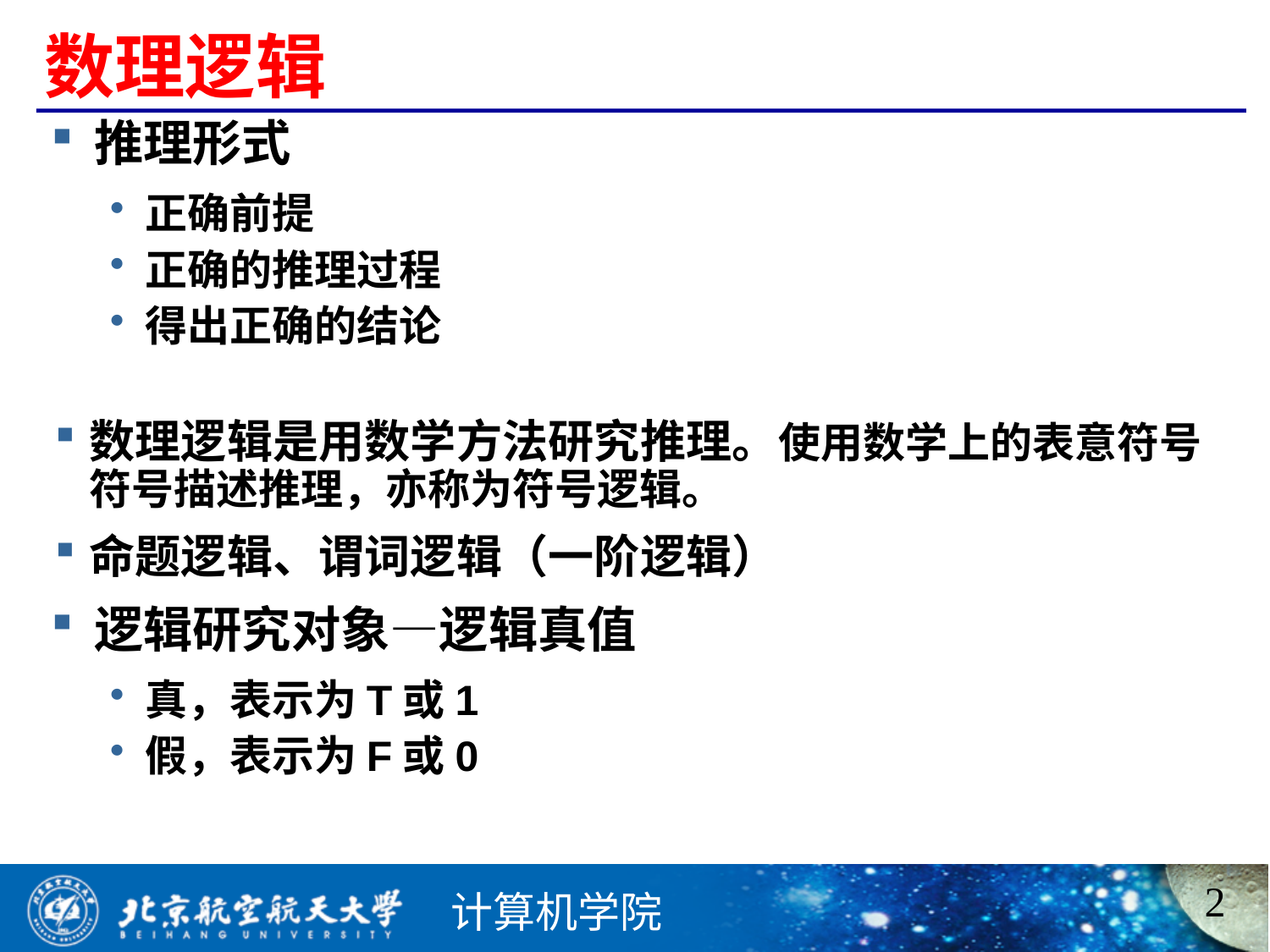

# 数理逻辑
推理形式
正确前提
正确的推理过程
得出正确的结论

数理逻辑是用数学方法研究推理。使用数学上的表意符号符号描述推理，亦称为符号逻辑。
命题逻辑、谓词逻辑（一阶逻辑）
逻辑研究对象—逻辑真值
真，表示为T或1
假，表示为F或0